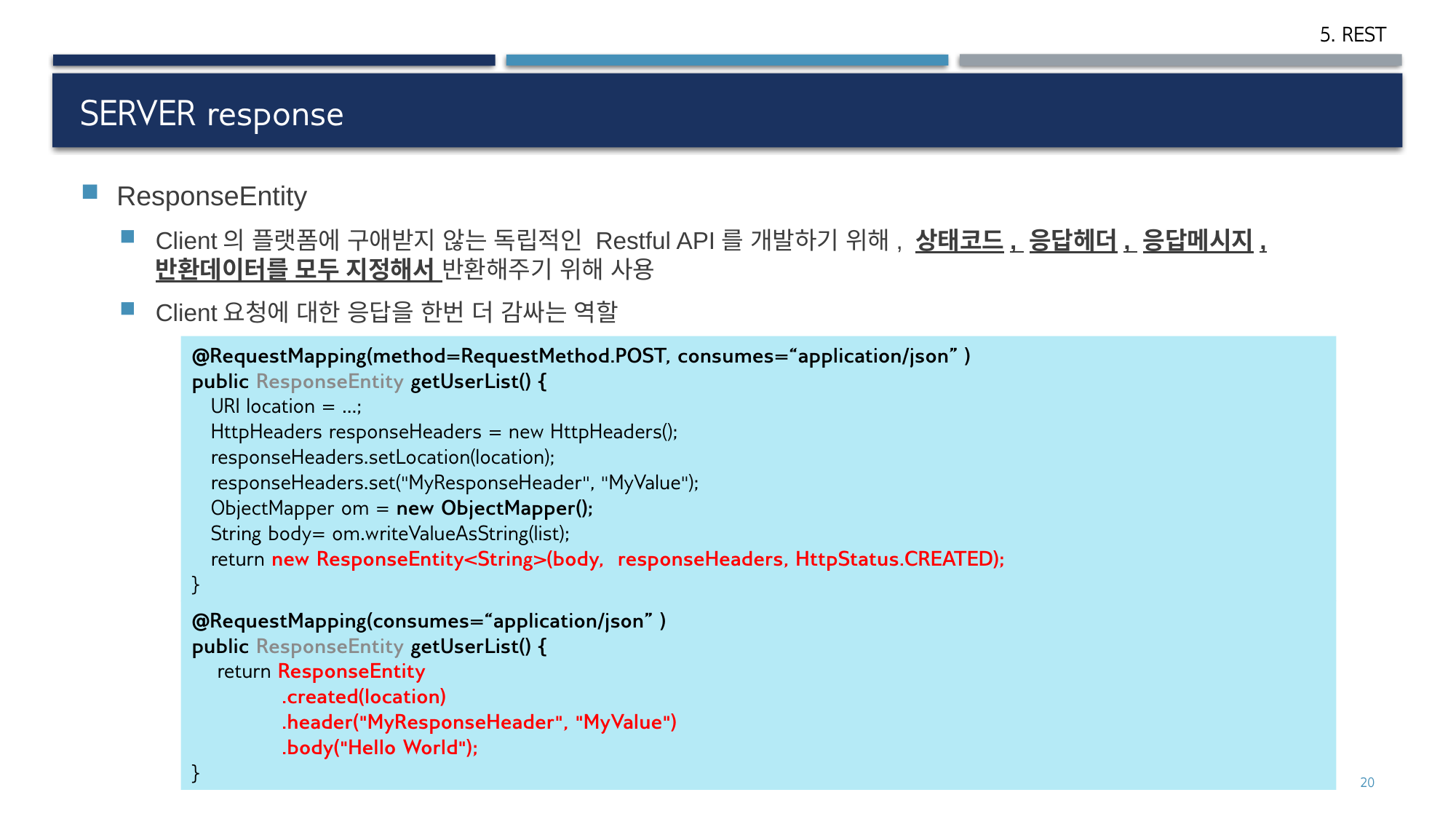

# SERVER response
ResponseEntity
Client의 플랫폼에 구애받지 않는 독립적인 Restful API를 개발하기 위해, 상태코드, 응답헤더, 응답메시지, 반환데이터를 모두 지정해서 반환해주기 위해 사용
Client요청에 대한 응답을 한번 더 감싸는 역할
@RequestMapping(method=RequestMethod.POST, consumes=“application/json” )
public ResponseEntity getUserList() {
   URI location = ...;
   HttpHeaders responseHeaders = new HttpHeaders();
   responseHeaders.setLocation(location);
   responseHeaders.set("MyResponseHeader", "MyValue");
   ObjectMapper om = new ObjectMapper();
   String body= om.writeValueAsString(list);
   return new ResponseEntity<String>(body,  responseHeaders, HttpStatus.CREATED);
}
@RequestMapping(consumes=“application/json” )
public ResponseEntity getUserList() {
    return ResponseEntity
             .created(location)
             .header("MyResponseHeader", "MyValue")
             .body("Hello World");
}
20